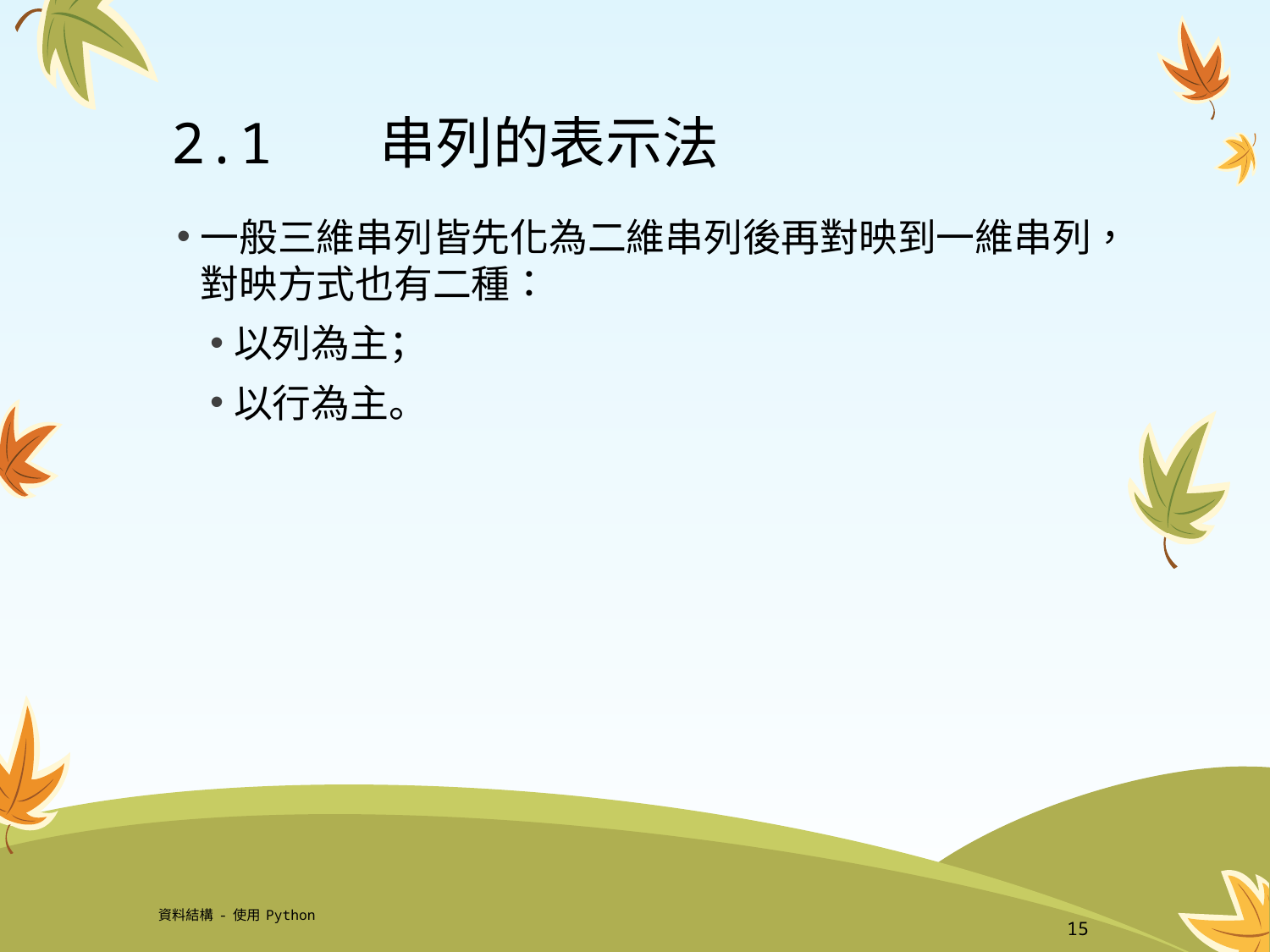

# 2.1	  串列的表示法
一般三維串列皆先化為二維串列後再對映到一維串列，對映方式也有二種：
以列為主；
以行為主。
資料結構-使用Python
15